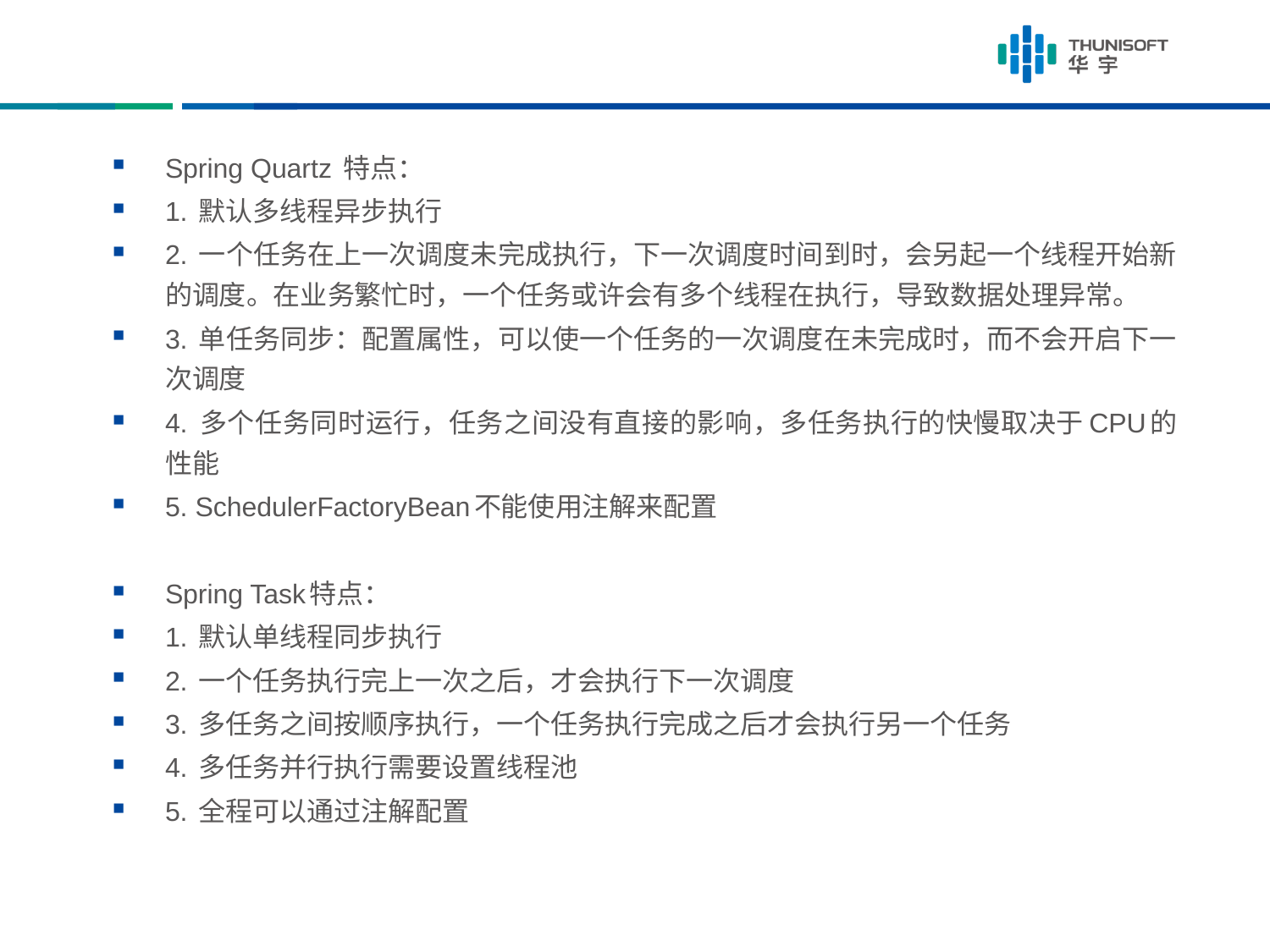

#
Spring Quartz 特点：
1. 默认多线程异步执行
2. 一个任务在上一次调度未完成执行，下一次调度时间到时，会另起一个线程开始新的调度。在业务繁忙时，一个任务或许会有多个线程在执行，导致数据处理异常。
3. 单任务同步：配置属性，可以使一个任务的一次调度在未完成时，而不会开启下一次调度
4. 多个任务同时运行，任务之间没有直接的影响，多任务执行的快慢取决于CPU的性能
5. SchedulerFactoryBean不能使用注解来配置

Spring Task特点：
1. 默认单线程同步执行
2. 一个任务执行完上一次之后，才会执行下一次调度
3. 多任务之间按顺序执行，一个任务执行完成之后才会执行另一个任务
4. 多任务并行执行需要设置线程池
5. 全程可以通过注解配置

7